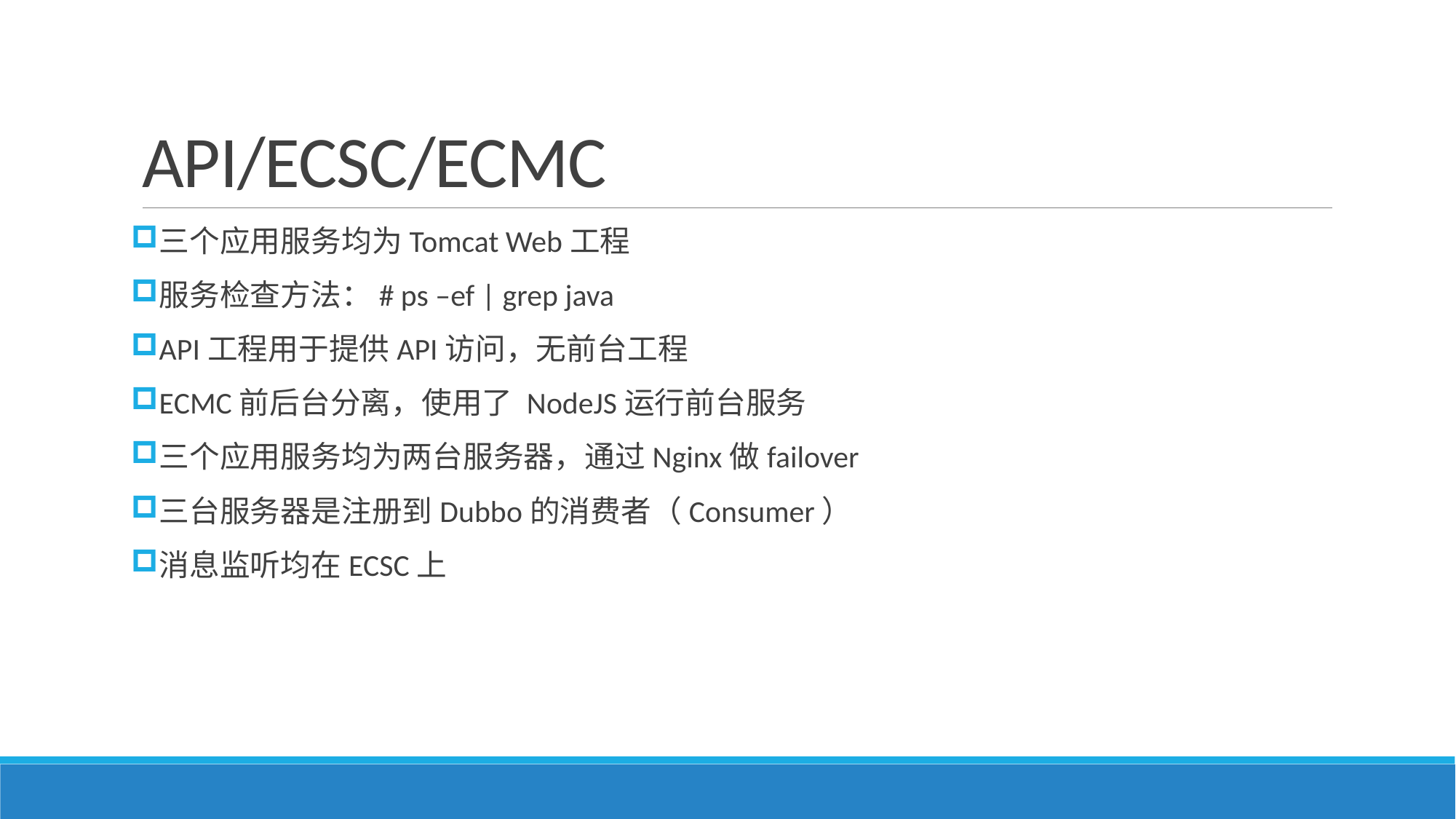

# API/ECSC/ECMC
三个应用服务均为Tomcat Web工程
服务检查方法：# ps –ef | grep java
API工程用于提供API访问，无前台工程
ECMC前后台分离，使用了 NodeJS运行前台服务
三个应用服务均为两台服务器，通过Nginx做failover
三台服务器是注册到Dubbo的消费者（Consumer）
消息监听均在ECSC上